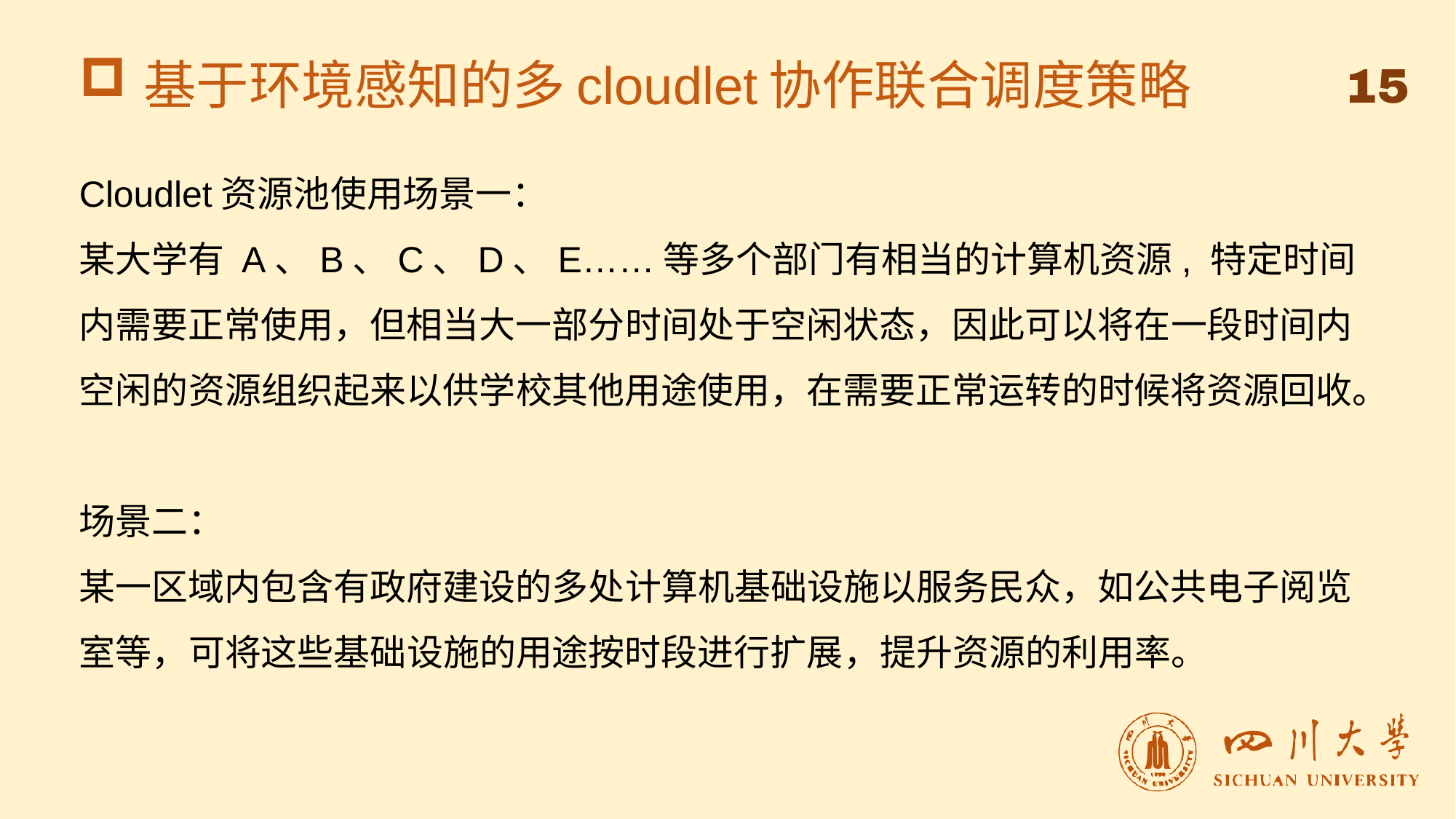

基于环境感知的多cloudlet协作联合调度策略
15
Cloudlet资源池使用场景一：
某大学有 A、B、C、D、E……等多个部门有相当的计算机资源, 特定时间内需要正常使用，但相当大一部分时间处于空闲状态，因此可以将在一段时间内空闲的资源组织起来以供学校其他用途使用，在需要正常运转的时候将资源回收。

场景二：
某一区域内包含有政府建设的多处计算机基础设施以服务民众，如公共电子阅览室等，可将这些基础设施的用途按时段进行扩展，提升资源的利用率。